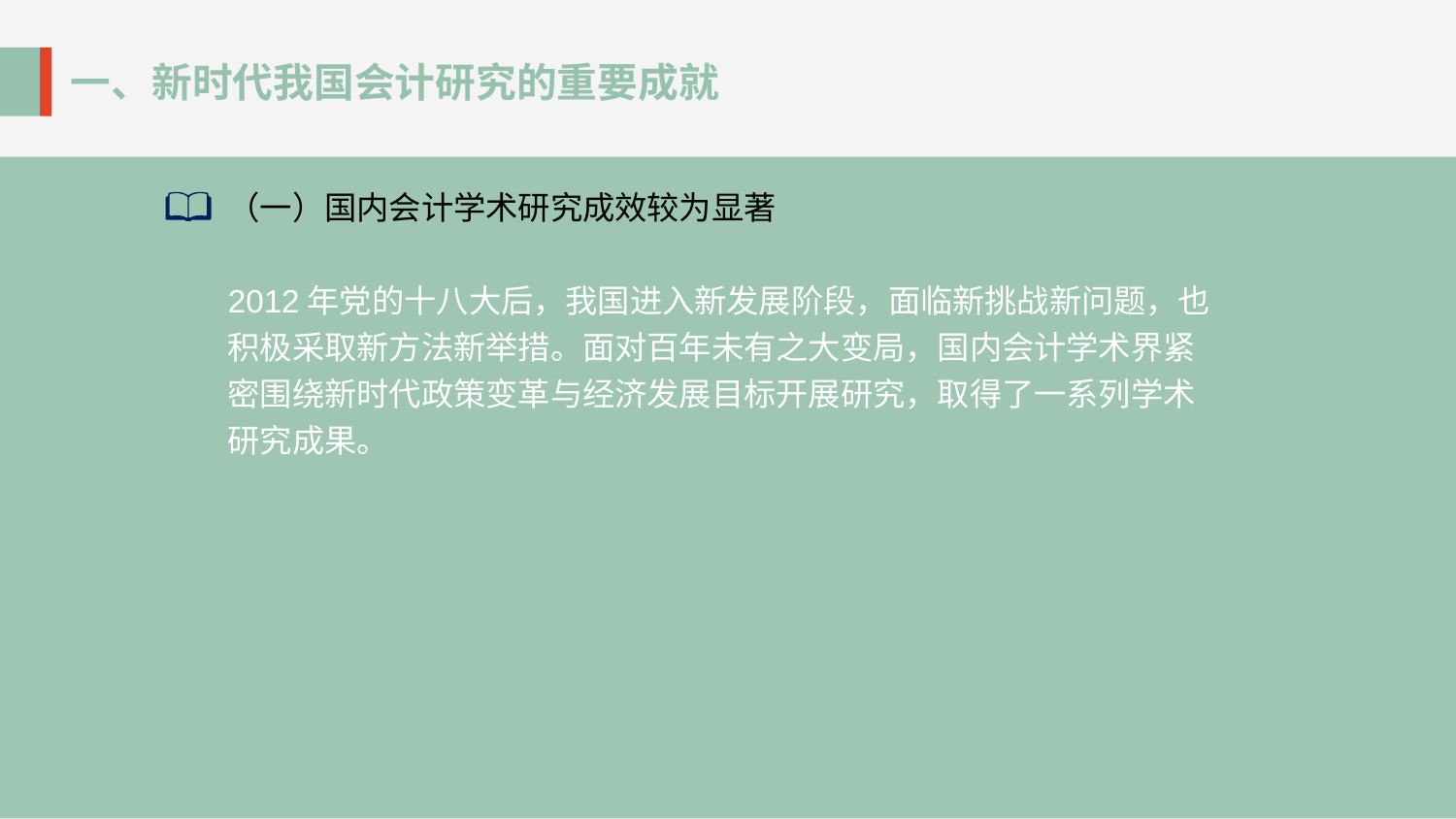

一、新时代我国会计研究的重要成就

（一）国内会计学术研究成效较为显著

2012年党的十八大后，我国进入新发展阶段，面临新挑战新问题，也积极采取新方法新举措。面对百年未有之大变局，国内会计学术界紧密围绕新时代政策变革与经济发展目标开展研究，取得了一系列学术研究成果。